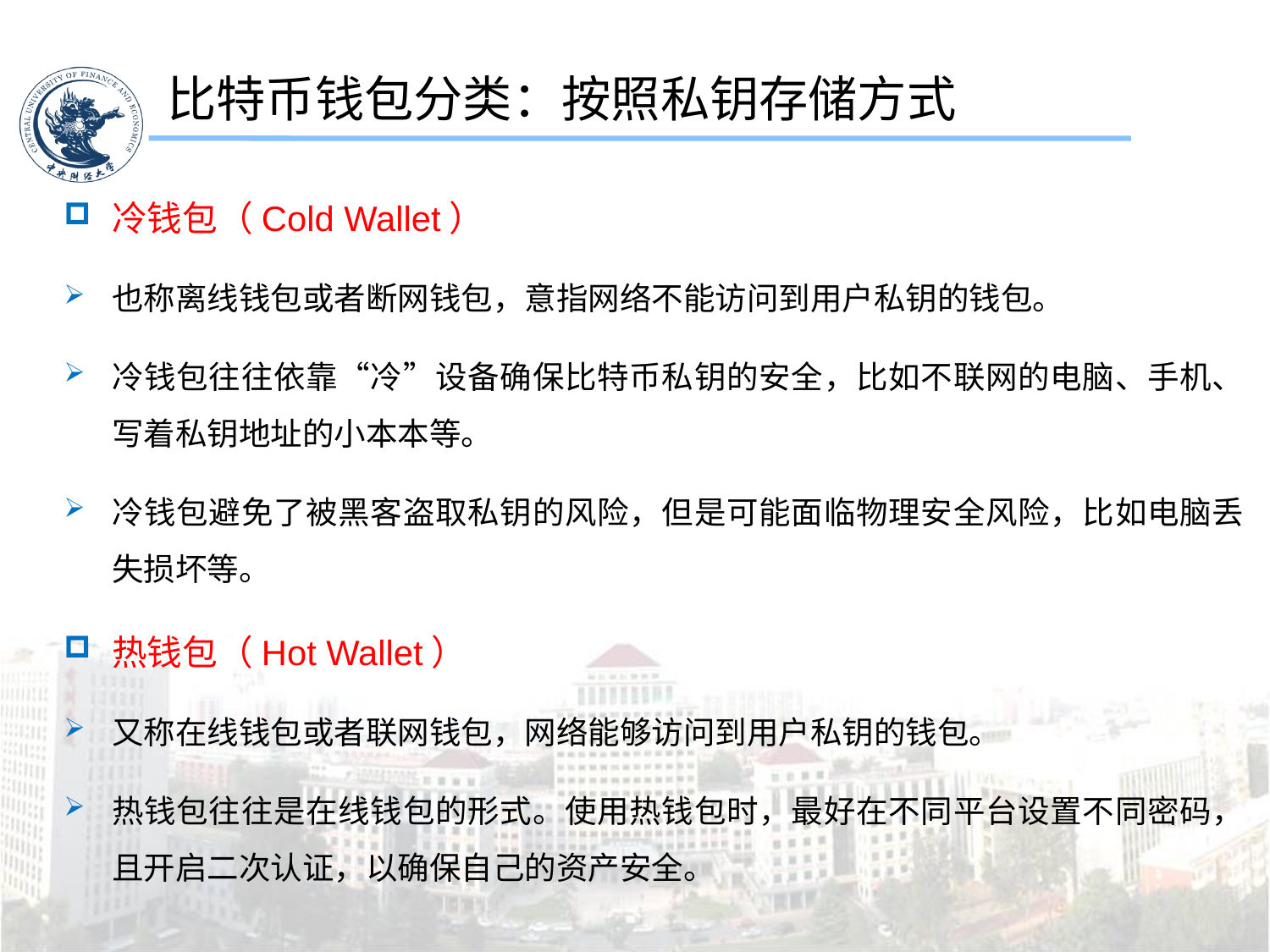

比特币钱包分类：按照私钥存储方式
冷钱包（Cold Wallet）
也称离线钱包或者断网钱包，意指网络不能访问到用户私钥的钱包。
冷钱包往往依靠“冷”设备确保比特币私钥的安全，比如不联网的电脑、手机、写着私钥地址的小本本等。
冷钱包避免了被黑客盗取私钥的风险，但是可能面临物理安全风险，比如电脑丢失损坏等。
热钱包（Hot Wallet）
又称在线钱包或者联网钱包，网络能够访问到用户私钥的钱包。
热钱包往往是在线钱包的形式。使用热钱包时，最好在不同平台设置不同密码，且开启二次认证，以确保自己的资产安全。